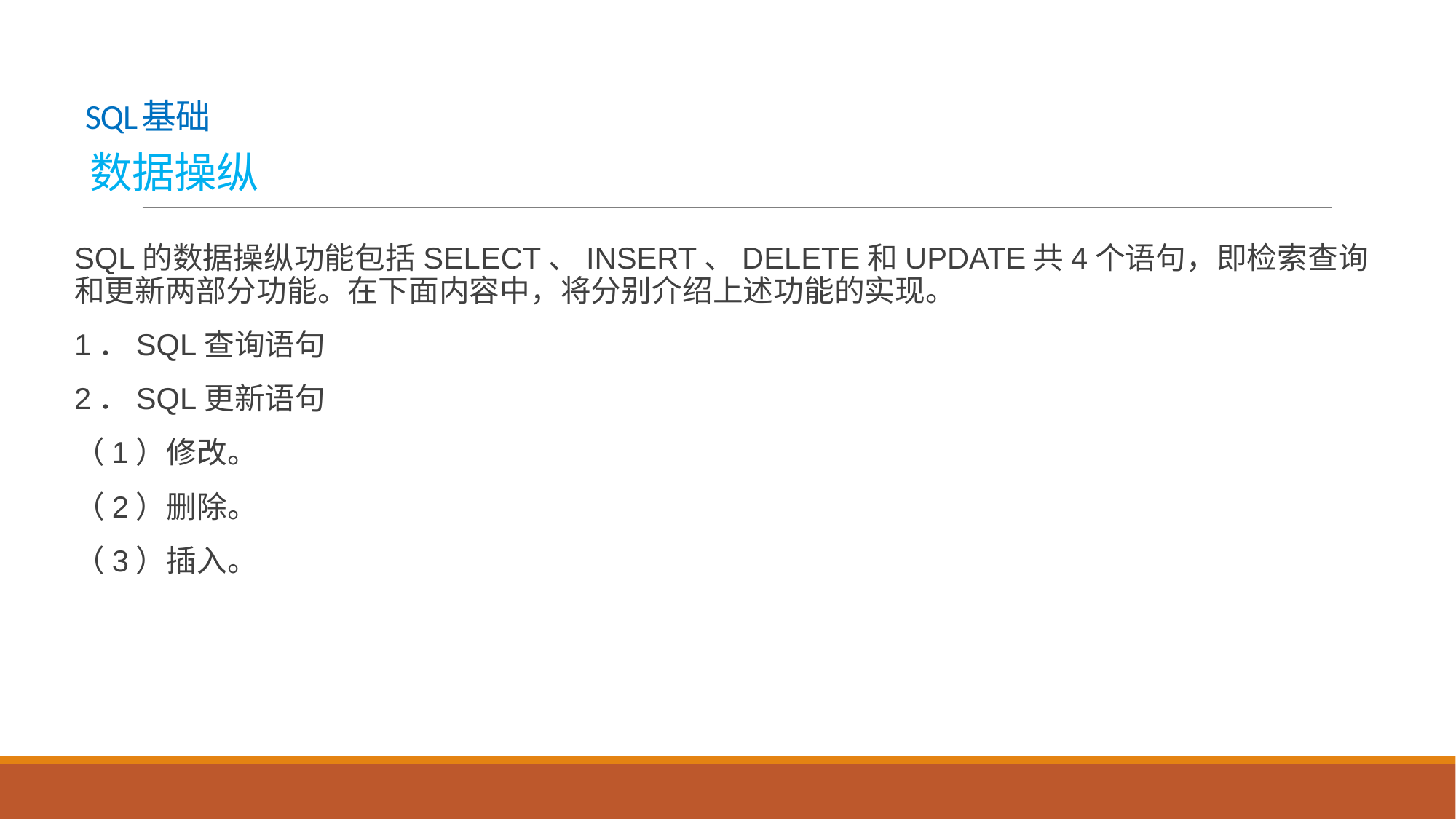

# SQL基础
数据操纵
SQL的数据操纵功能包括SELECT、INSERT、DELETE和UPDATE共4个语句，即检索查询和更新两部分功能。在下面内容中，将分别介绍上述功能的实现。
1．SQL查询语句
2．SQL更新语句
（1）修改。
（2）删除。
（3）插入。